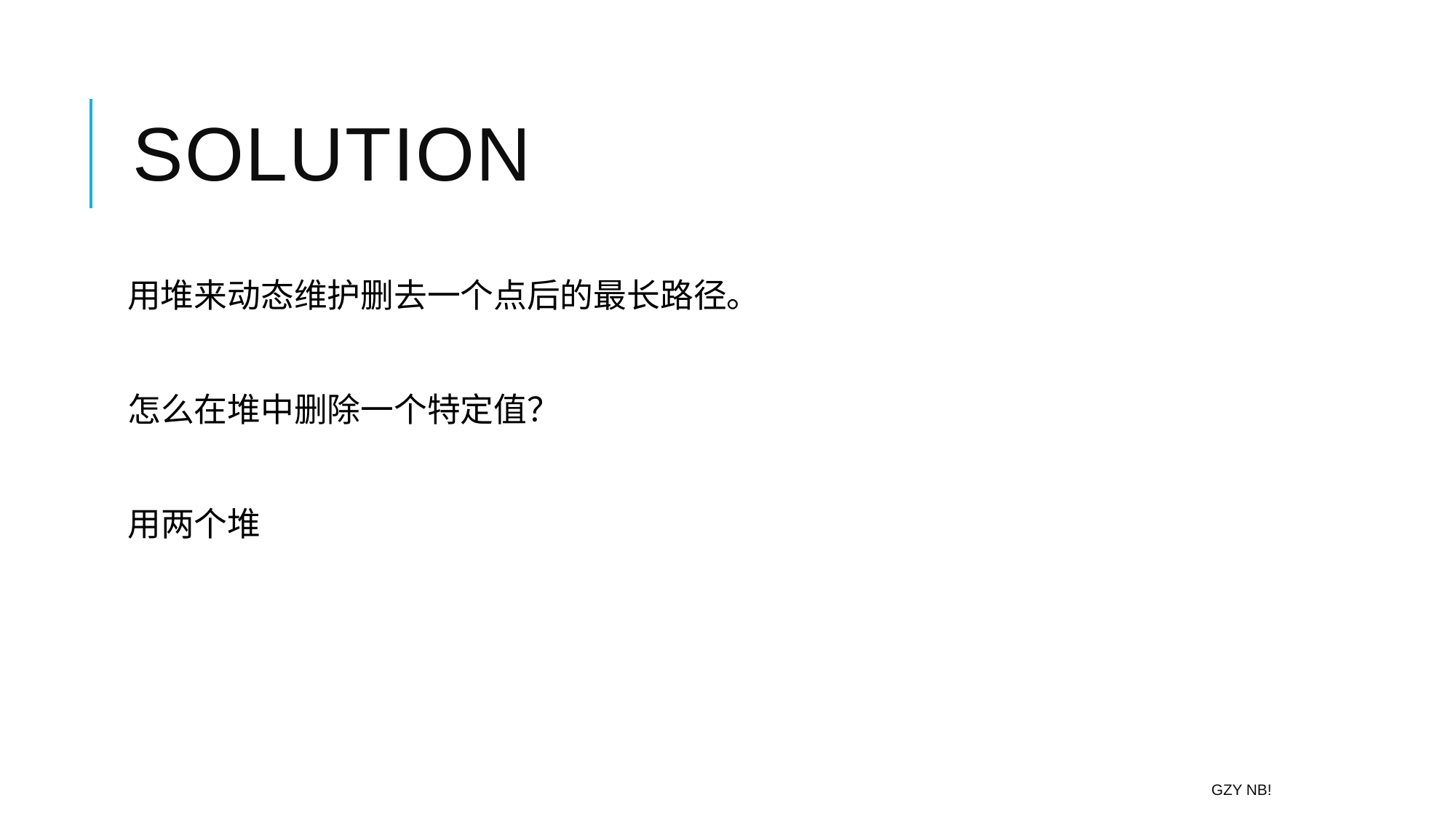

# Solution
用堆来动态维护删去一个点后的最长路径。

怎么在堆中删除一个特定值？

用两个堆
gzy nb!